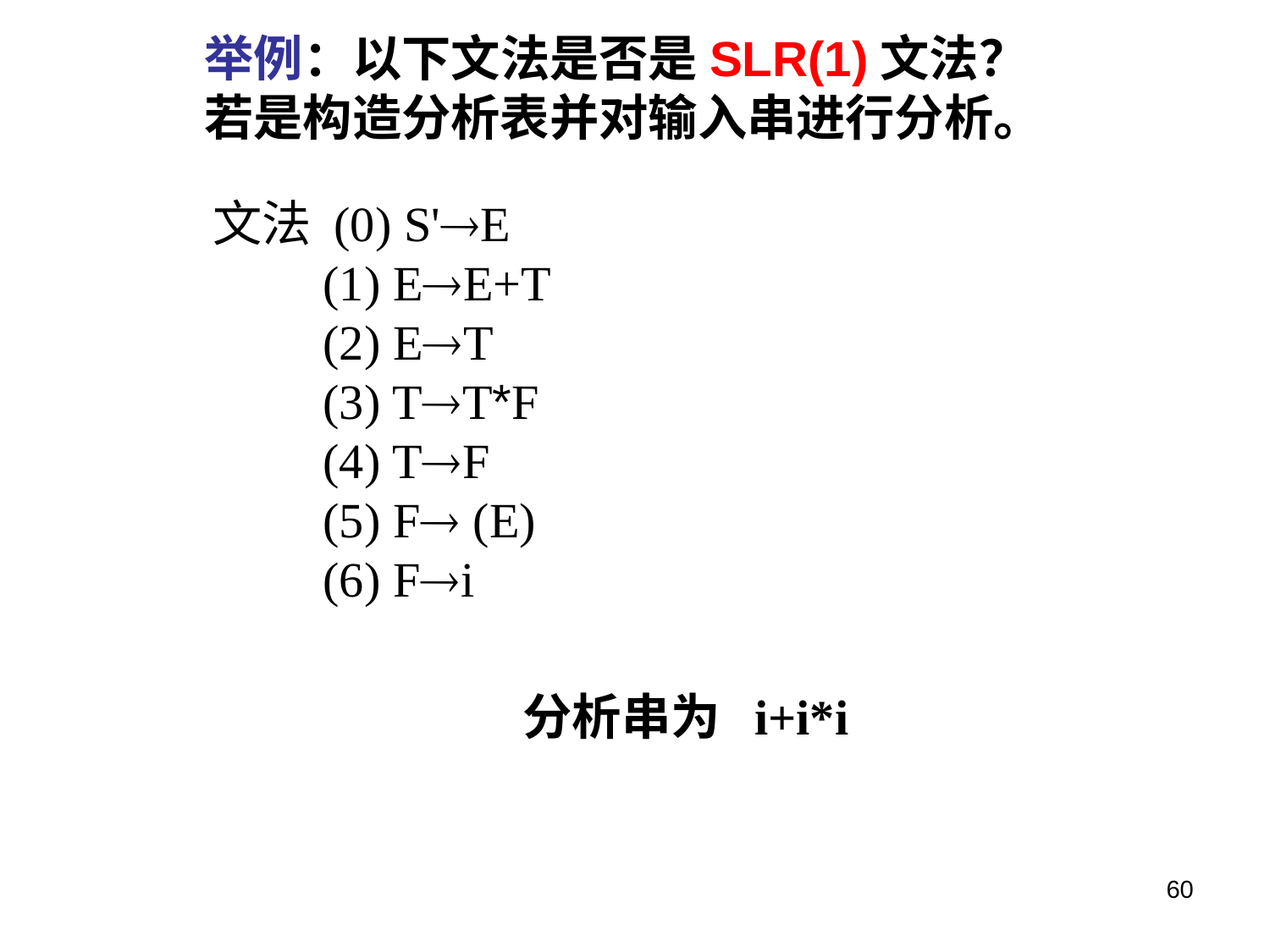

举例：以下文法是否是SLR(1)文法？
若是构造分析表并对输入串进行分析。
文法 (0) S'→E
         (1) E→E+T
         (2) E→T
         (3) T→T*F
         (4) T→F
         (5) F→ (E)
         (6) F→i
分析串为  i+i*i

60